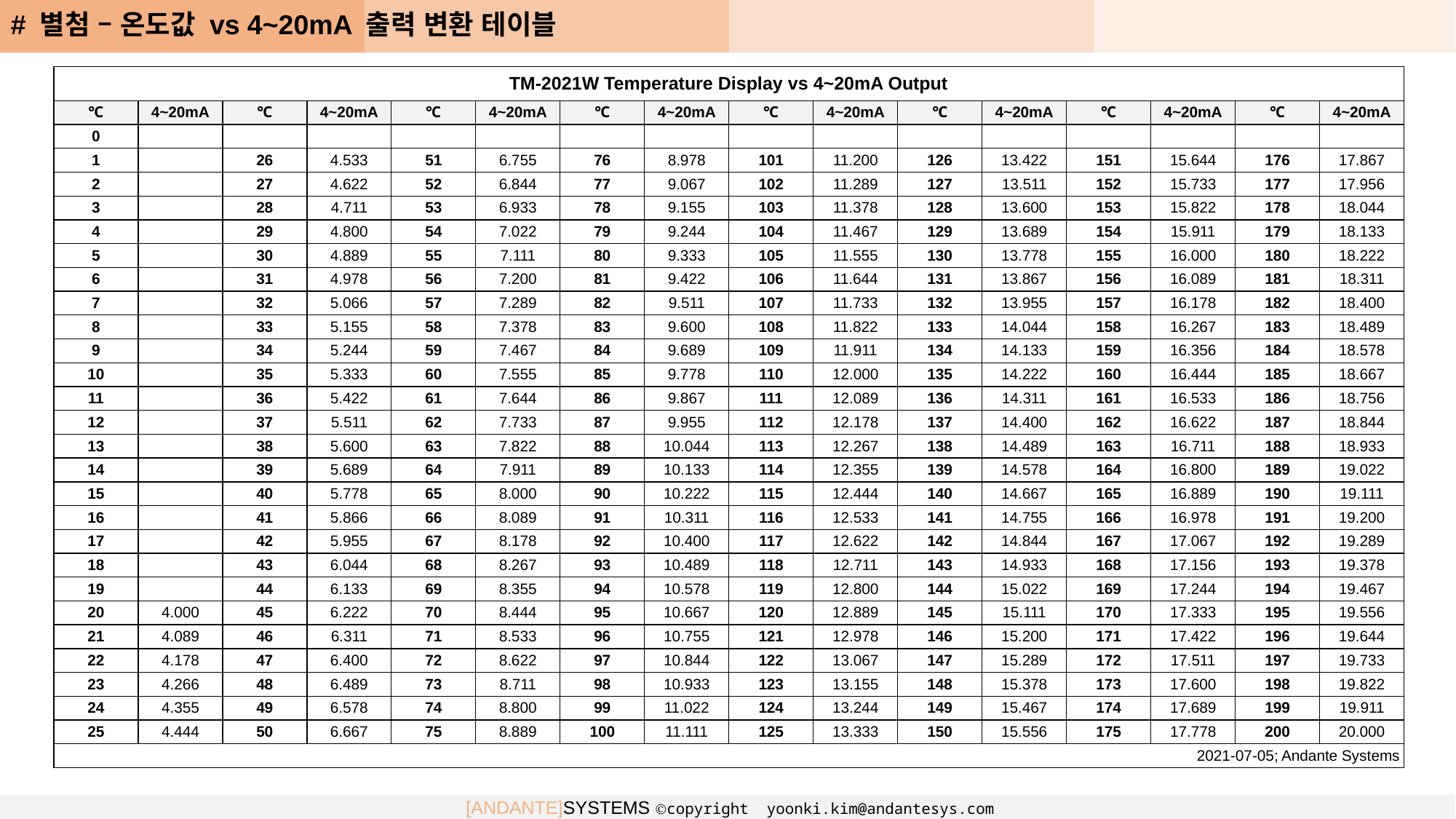

# 별첨 – 온도값 vs 4~20mA 출력 변환 테이블
| TM-2021W Temperature Display vs 4~20mA Output |  |  |  |  |  |  |  |  |  |  |  |  |  |  |  |
| --- | --- | --- | --- | --- | --- | --- | --- | --- | --- | --- | --- | --- | --- | --- | --- |
| ℃ | 4~20mA | ℃ | 4~20mA | ℃ | 4~20mA | ℃ | 4~20mA | ℃ | 4~20mA | ℃ | 4~20mA | ℃ | 4~20mA | ℃ | 4~20mA |
| 0 |  |  |  |  |  |  |  |  |  |  |  |  |  |  |  |
| 1 |  | 26 | 4.533 | 51 | 6.755 | 76 | 8.978 | 101 | 11.200 | 126 | 13.422 | 151 | 15.644 | 176 | 17.867 |
| 2 |  | 27 | 4.622 | 52 | 6.844 | 77 | 9.067 | 102 | 11.289 | 127 | 13.511 | 152 | 15.733 | 177 | 17.956 |
| 3 |  | 28 | 4.711 | 53 | 6.933 | 78 | 9.155 | 103 | 11.378 | 128 | 13.600 | 153 | 15.822 | 178 | 18.044 |
| 4 |  | 29 | 4.800 | 54 | 7.022 | 79 | 9.244 | 104 | 11.467 | 129 | 13.689 | 154 | 15.911 | 179 | 18.133 |
| 5 |  | 30 | 4.889 | 55 | 7.111 | 80 | 9.333 | 105 | 11.555 | 130 | 13.778 | 155 | 16.000 | 180 | 18.222 |
| 6 |  | 31 | 4.978 | 56 | 7.200 | 81 | 9.422 | 106 | 11.644 | 131 | 13.867 | 156 | 16.089 | 181 | 18.311 |
| 7 |  | 32 | 5.066 | 57 | 7.289 | 82 | 9.511 | 107 | 11.733 | 132 | 13.955 | 157 | 16.178 | 182 | 18.400 |
| 8 |  | 33 | 5.155 | 58 | 7.378 | 83 | 9.600 | 108 | 11.822 | 133 | 14.044 | 158 | 16.267 | 183 | 18.489 |
| 9 |  | 34 | 5.244 | 59 | 7.467 | 84 | 9.689 | 109 | 11.911 | 134 | 14.133 | 159 | 16.356 | 184 | 18.578 |
| 10 |  | 35 | 5.333 | 60 | 7.555 | 85 | 9.778 | 110 | 12.000 | 135 | 14.222 | 160 | 16.444 | 185 | 18.667 |
| 11 |  | 36 | 5.422 | 61 | 7.644 | 86 | 9.867 | 111 | 12.089 | 136 | 14.311 | 161 | 16.533 | 186 | 18.756 |
| 12 |  | 37 | 5.511 | 62 | 7.733 | 87 | 9.955 | 112 | 12.178 | 137 | 14.400 | 162 | 16.622 | 187 | 18.844 |
| 13 |  | 38 | 5.600 | 63 | 7.822 | 88 | 10.044 | 113 | 12.267 | 138 | 14.489 | 163 | 16.711 | 188 | 18.933 |
| 14 |  | 39 | 5.689 | 64 | 7.911 | 89 | 10.133 | 114 | 12.355 | 139 | 14.578 | 164 | 16.800 | 189 | 19.022 |
| 15 |  | 40 | 5.778 | 65 | 8.000 | 90 | 10.222 | 115 | 12.444 | 140 | 14.667 | 165 | 16.889 | 190 | 19.111 |
| 16 |  | 41 | 5.866 | 66 | 8.089 | 91 | 10.311 | 116 | 12.533 | 141 | 14.755 | 166 | 16.978 | 191 | 19.200 |
| 17 |  | 42 | 5.955 | 67 | 8.178 | 92 | 10.400 | 117 | 12.622 | 142 | 14.844 | 167 | 17.067 | 192 | 19.289 |
| 18 |  | 43 | 6.044 | 68 | 8.267 | 93 | 10.489 | 118 | 12.711 | 143 | 14.933 | 168 | 17.156 | 193 | 19.378 |
| 19 |  | 44 | 6.133 | 69 | 8.355 | 94 | 10.578 | 119 | 12.800 | 144 | 15.022 | 169 | 17.244 | 194 | 19.467 |
| 20 | 4.000 | 45 | 6.222 | 70 | 8.444 | 95 | 10.667 | 120 | 12.889 | 145 | 15.111 | 170 | 17.333 | 195 | 19.556 |
| 21 | 4.089 | 46 | 6.311 | 71 | 8.533 | 96 | 10.755 | 121 | 12.978 | 146 | 15.200 | 171 | 17.422 | 196 | 19.644 |
| 22 | 4.178 | 47 | 6.400 | 72 | 8.622 | 97 | 10.844 | 122 | 13.067 | 147 | 15.289 | 172 | 17.511 | 197 | 19.733 |
| 23 | 4.266 | 48 | 6.489 | 73 | 8.711 | 98 | 10.933 | 123 | 13.155 | 148 | 15.378 | 173 | 17.600 | 198 | 19.822 |
| 24 | 4.355 | 49 | 6.578 | 74 | 8.800 | 99 | 11.022 | 124 | 13.244 | 149 | 15.467 | 174 | 17.689 | 199 | 19.911 |
| 25 | 4.444 | 50 | 6.667 | 75 | 8.889 | 100 | 11.111 | 125 | 13.333 | 150 | 15.556 | 175 | 17.778 | 200 | 20.000 |
| 2021-07-05; Andante Systems |  |  |  |  |  |  |  |  |  |  |  |  |  |  |  |